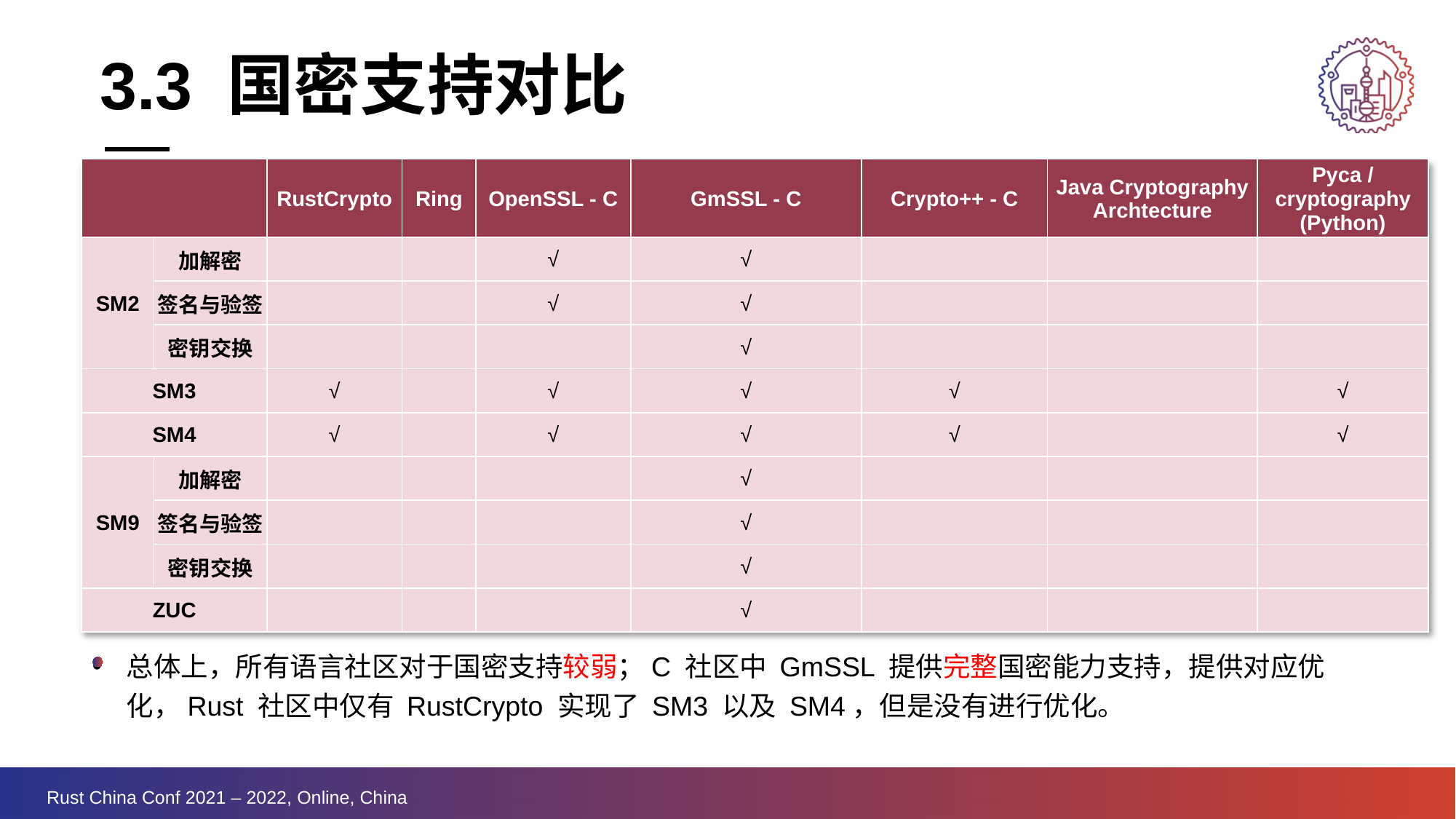

3.3 国密支持对比
|  |  | RustCrypto | Ring | OpenSSL - C | GmSSL - C | Crypto++ - C | Java Cryptography Archtecture | Pyca / cryptography (Python) |
| --- | --- | --- | --- | --- | --- | --- | --- | --- |
| SM2 | 加解密 |  |  | √ | √ |  |  |  |
|  | 签名与验签 |  |  | √ | √ |  |  |  |
|  | 密钥交换 |  |  |  | √ |  |  |  |
| SM3 |  | √ |  | √ | √ | √ |  | √ |
| SM4 |  | √ |  | √ | √ | √ |  | √ |
| SM9 | 加解密 |  |  |  | √ |  |  |  |
|  | 签名与验签 |  |  |  | √ |  |  |  |
|  | 密钥交换 |  |  |  | √ |  |  |  |
| ZUC |  |  |  |  | √ |  |  |  |
总体上，所有语言社区对于国密支持较弱；C 社区中 GmSSL 提供完整国密能力支持，提供对应优化，Rust 社区中仅有 RustCrypto 实现了 SM3 以及 SM4，但是没有进行优化。